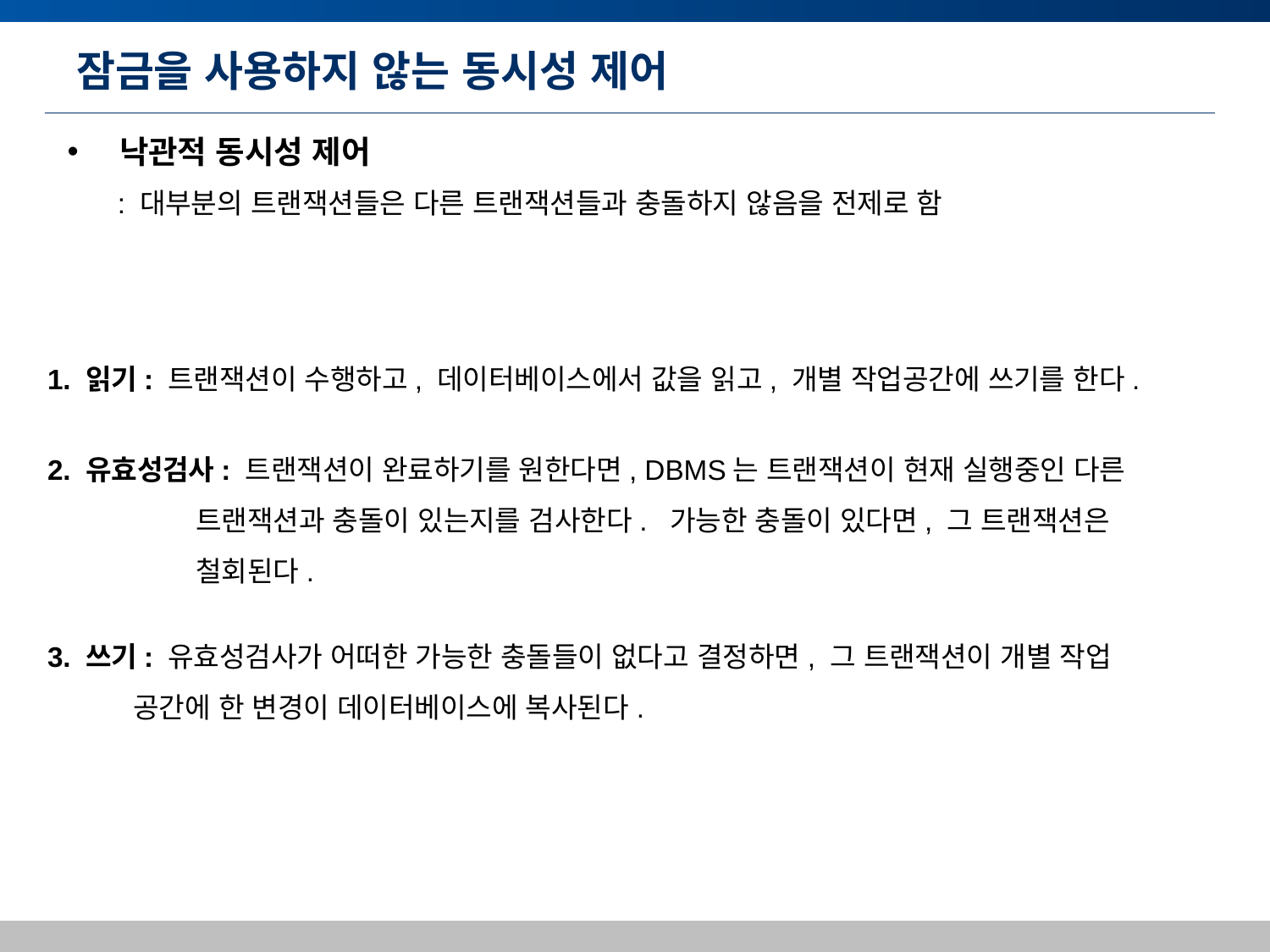

# 잠금을 사용하지 않는 동시성 제어
  낙관적 동시성 제어
: 대부분의 트랜잭션들은 다른 트랜잭션들과 충돌하지 않음을 전제로 함
1. 읽기: 트랜잭션이 수행하고, 데이터베이스에서 값을 읽고, 개별 작업공간에 쓰기를 한다.
2. 유효성검사: 트랜잭션이 완료하기를 원한다면, DBMS는 트랜잭션이 현재 실행중인 다른
                   트랜잭션과 충돌이 있는지를 검사한다.  가능한 충돌이 있다면, 그 트랜잭션은
                   철회된다.
3. 쓰기: 유효성검사가 어떠한 가능한 충돌들이 없다고 결정하면, 그 트랜잭션이 개별 작업
           공간에 한 변경이 데이터베이스에 복사된다.